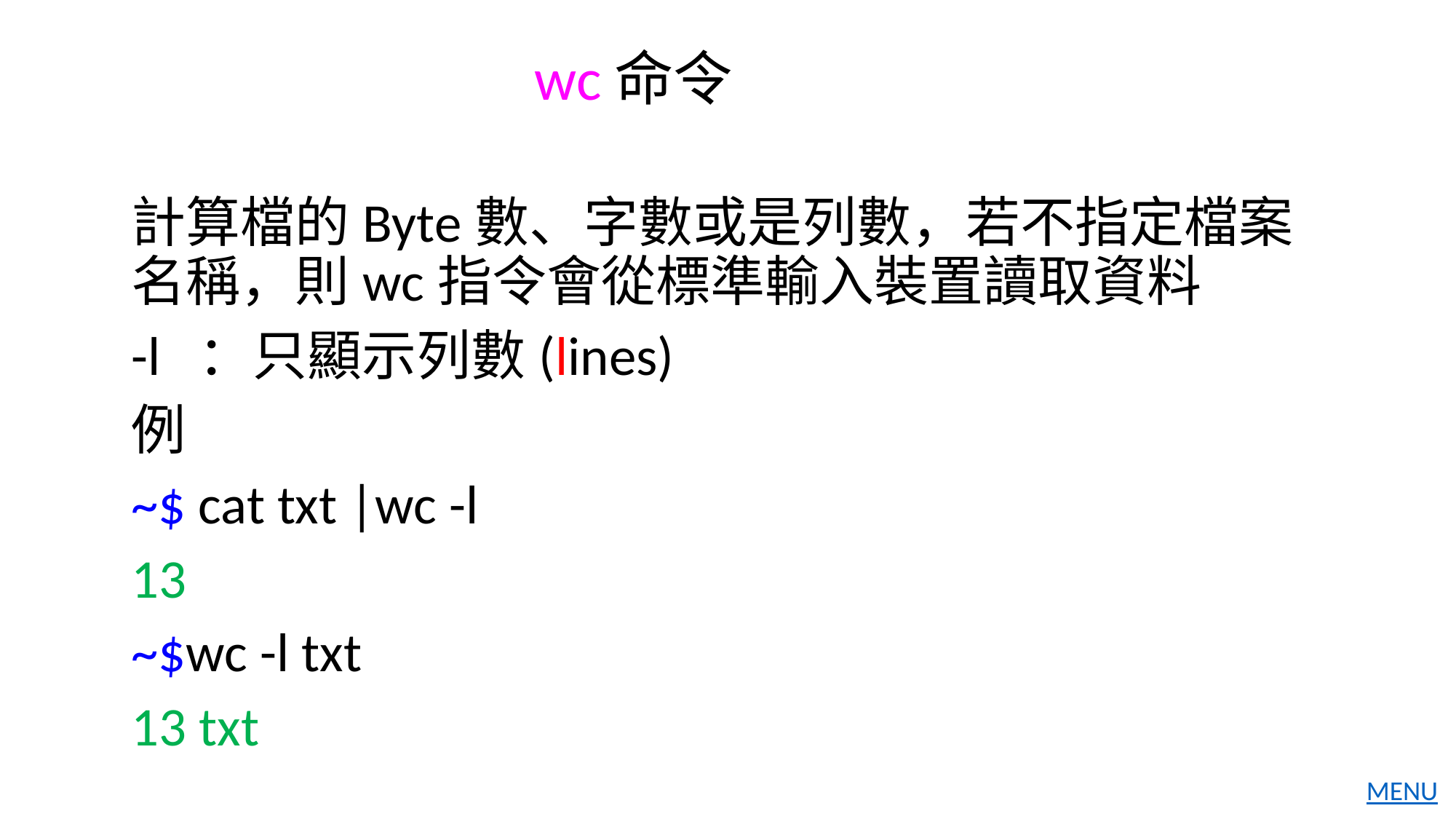

wc命令
計算檔的Byte數、字數或是列數，若不指定檔案名稱，則wc指令會從標準輸入裝置讀取資料
-l  ：只顯示列數(lines)
例
~$ cat txt |wc -l
13
~$wc -l txt
13 txt